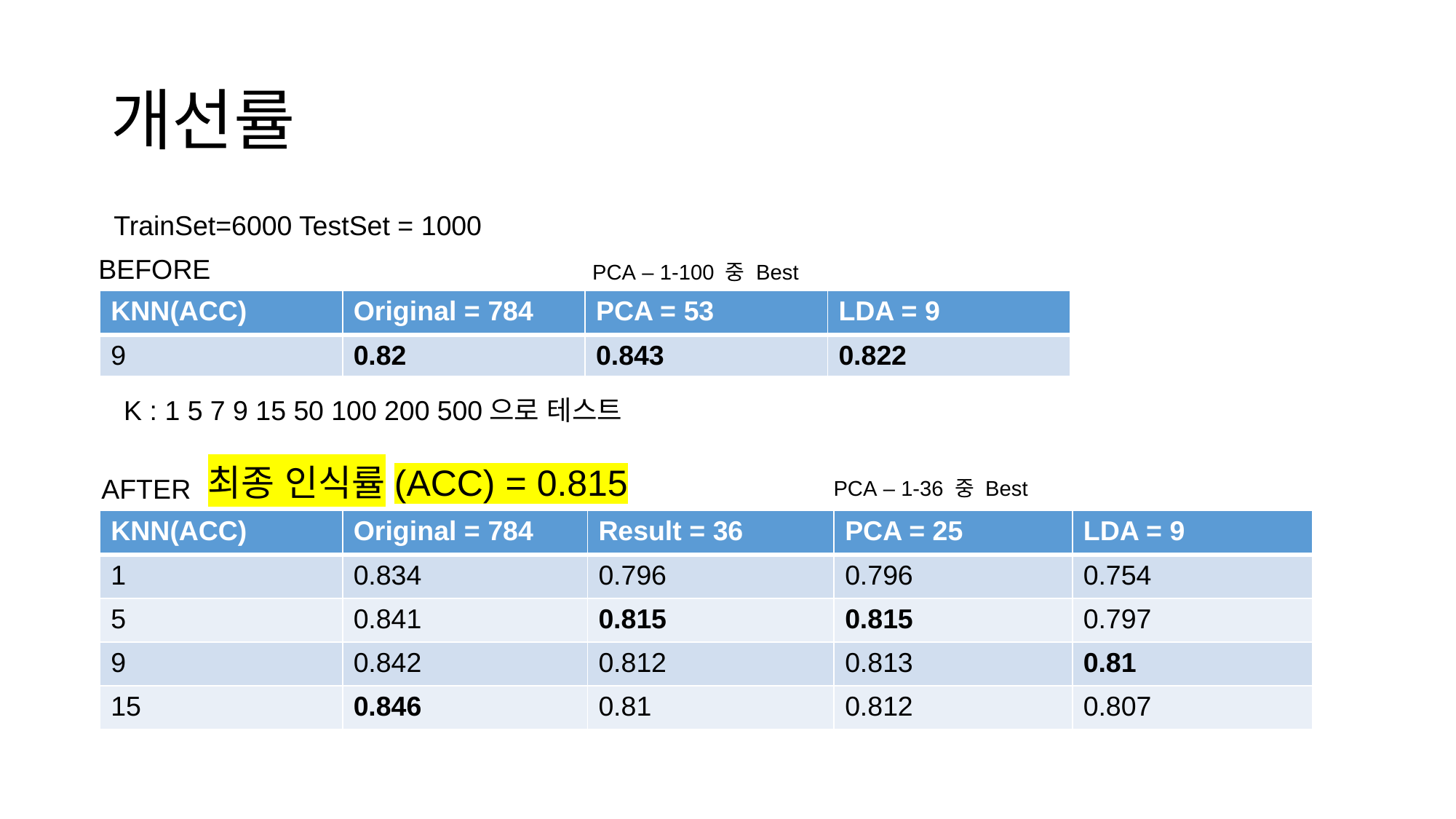

# 개선률
TrainSet=6000 TestSet = 1000
BEFORE
PCA – 1-100 중 Best
| KNN(ACC) | Original = 784 | PCA = 53 | LDA = 9 |
| --- | --- | --- | --- |
| 9 | 0.82 | 0.843 | 0.822 |
K : 1 5 7 9 15 50 100 200 500으로 테스트
최종 인식률(ACC) = 0.815
AFTER
PCA – 1-36 중 Best
| KNN(ACC) | Original = 784 | Result = 36 | PCA = 25 | LDA = 9 |
| --- | --- | --- | --- | --- |
| 1 | 0.834 | 0.796 | 0.796 | 0.754 |
| 5 | 0.841 | 0.815 | 0.815 | 0.797 |
| 9 | 0.842 | 0.812 | 0.813 | 0.81 |
| 15 | 0.846 | 0.81 | 0.812 | 0.807 |